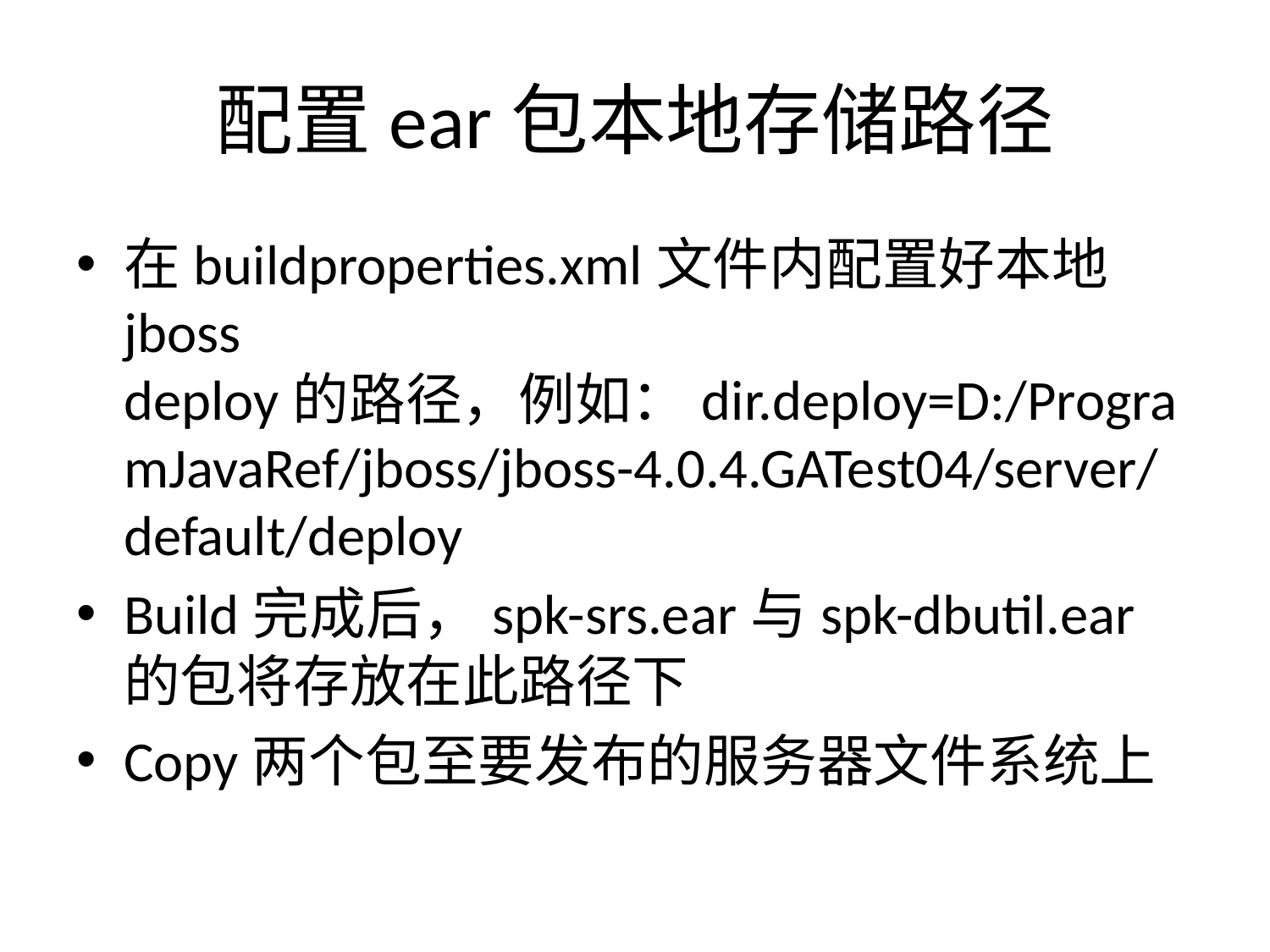

# 配置ear包本地存储路径
在buildproperties.xml文件内配置好本地jboss deploy的路径，例如：dir.deploy=D:/ProgramJavaRef/jboss/jboss-4.0.4.GATest04/server/default/deploy
Build完成后，spk-srs.ear与spk-dbutil.ear的包将存放在此路径下
Copy两个包至要发布的服务器文件系统上